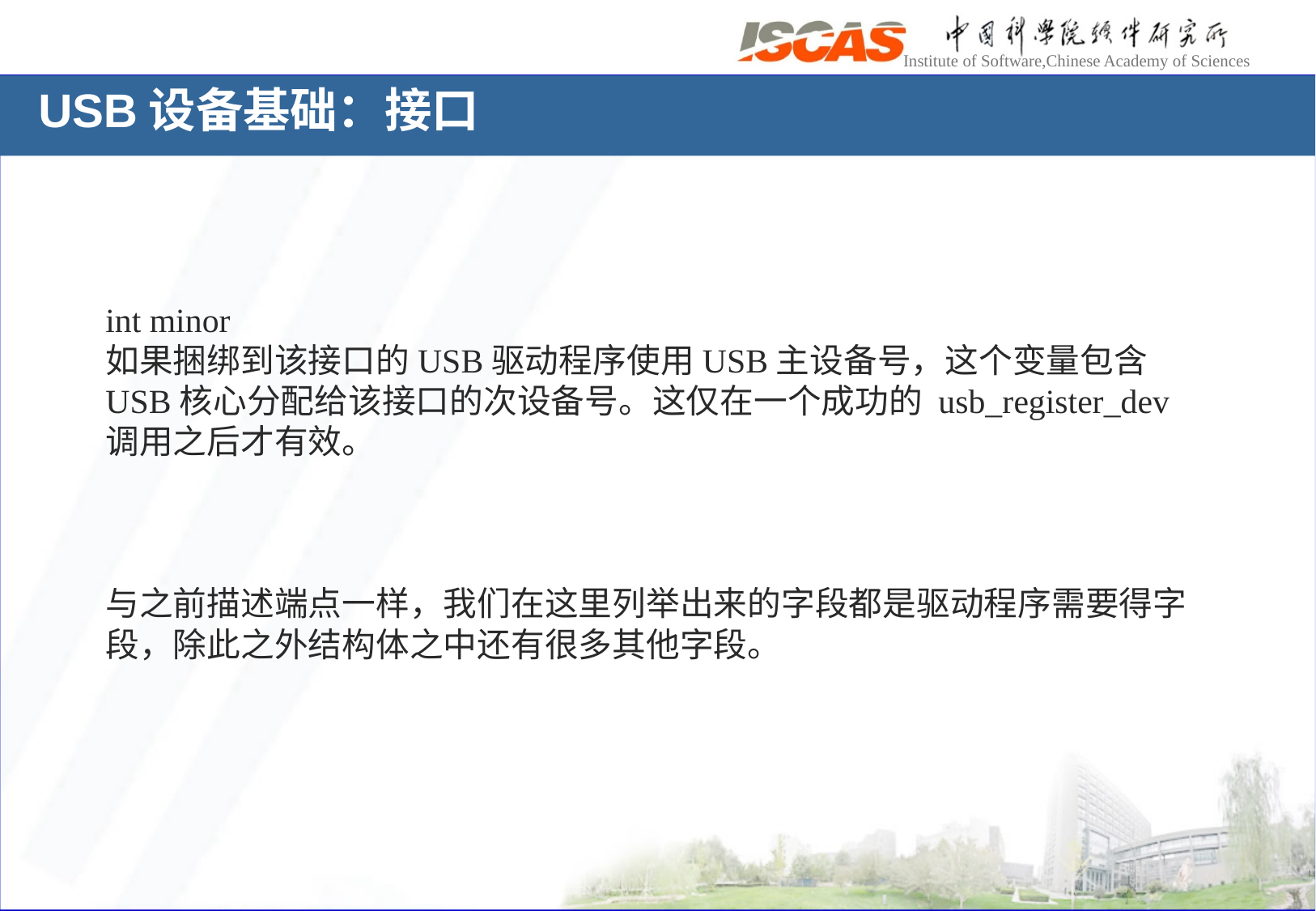

# USB设备基础：接口
int minor
如果捆绑到该接口的USB驱动程序使用USB主设备号，这个变量包含USB核心分配给该接口的次设备号。这仅在一个成功的 usb_register_dev调用之后才有效。

与之前描述端点一样，我们在这里列举出来的字段都是驱动程序需要得字段，除此之外结构体之中还有很多其他字段。